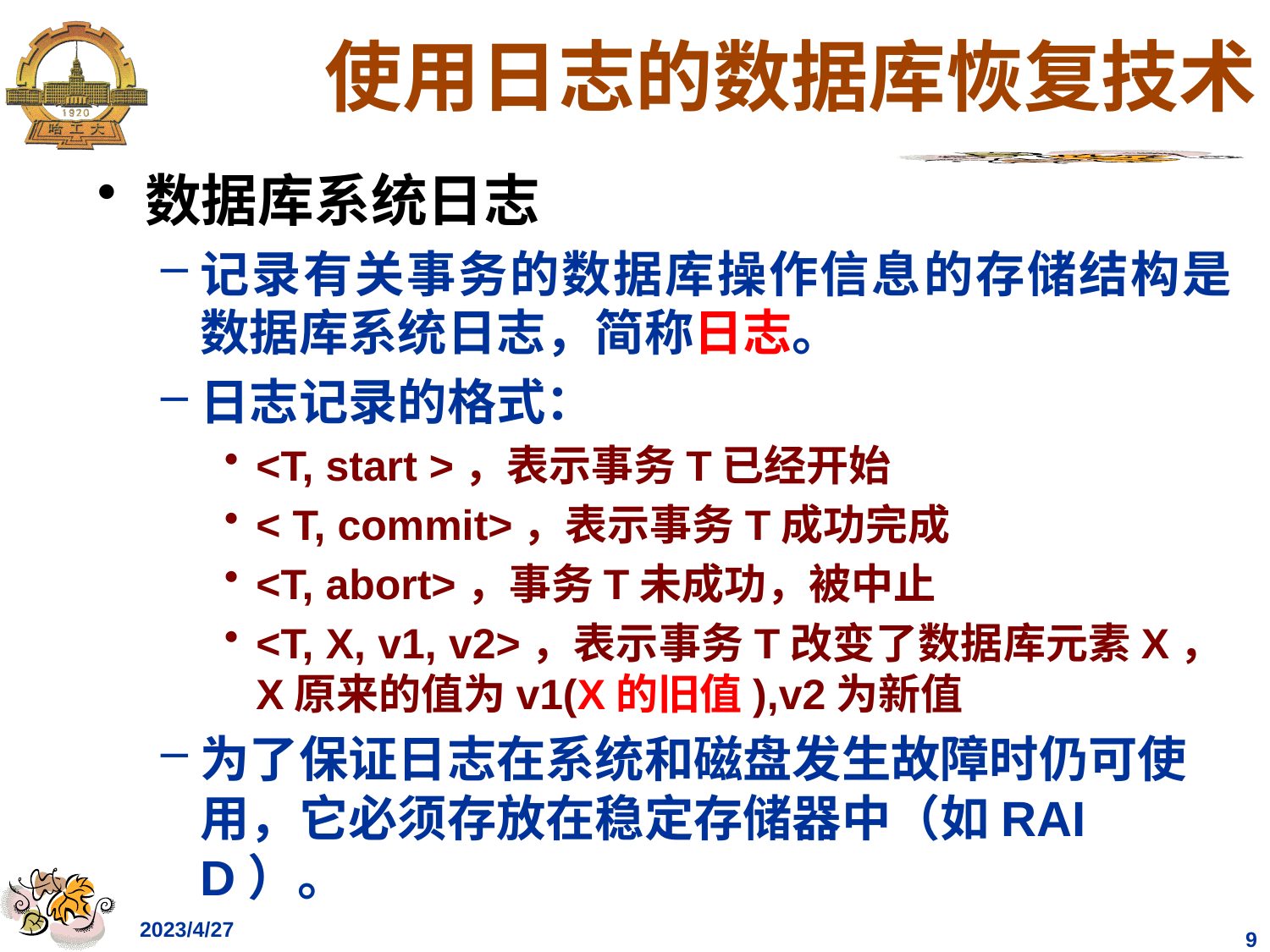

# 使用日志的数据库恢复技术
数据库系统日志
记录有关事务的数据库操作信息的存储结构是数据库系统日志，简称日志。
日志记录的格式：
<T, start >，表示事务T已经开始
< T, commit>，表示事务T成功完成
<T, abort>，事务T未成功，被中止
<T, X, v1, v2>，表示事务T改变了数据库元素X，X原来的值为v1(X的旧值),v2为新值
为了保证日志在系统和磁盘发生故障时仍可使用，它必须存放在稳定存储器中（如RAID）。
2023/4/27

9